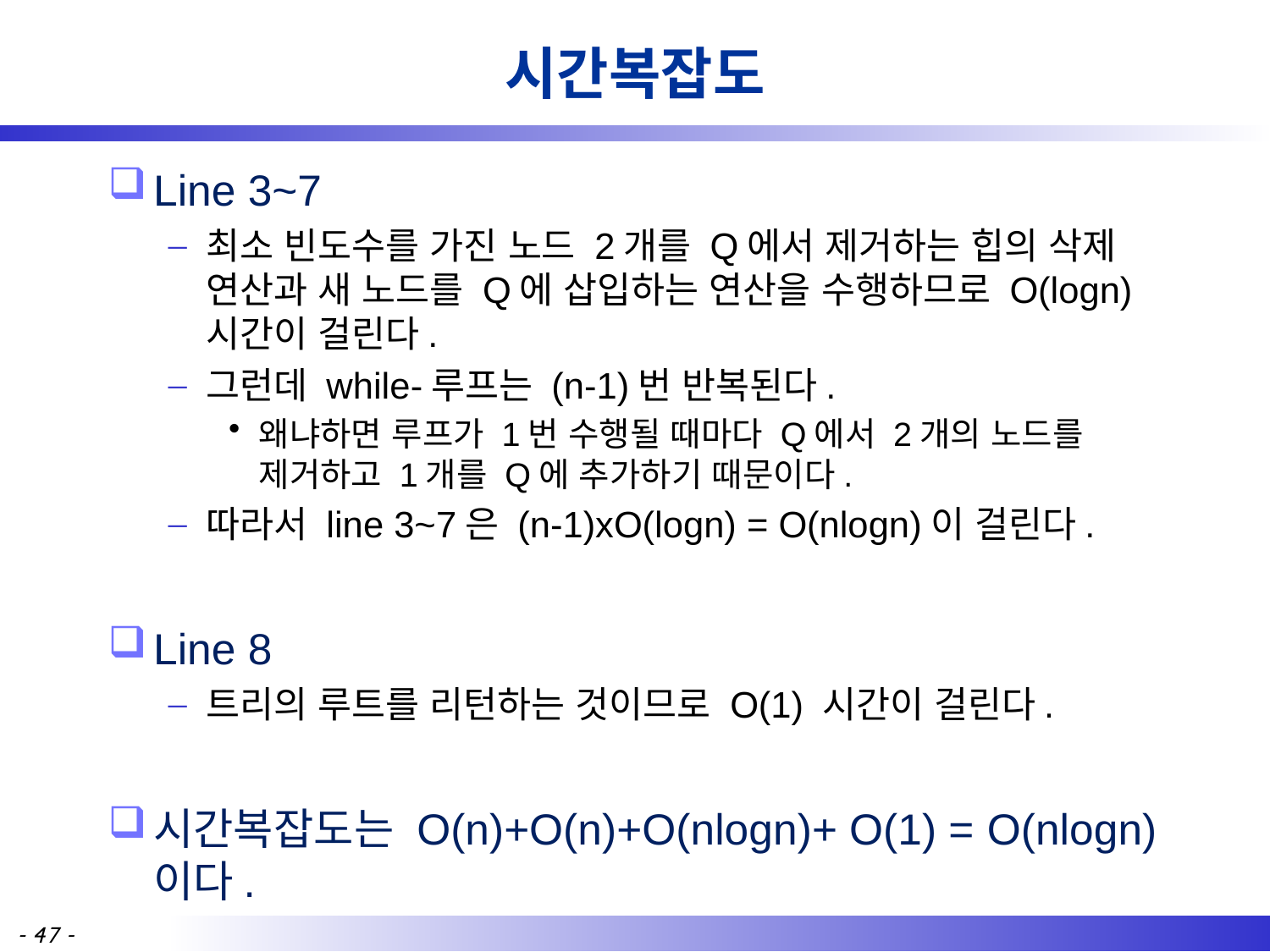

# 시간복잡도
Line 3~7
최소 빈도수를 가진 노드 2개를 Q에서 제거하는 힙의 삭제 연산과 새 노드를 Q에 삽입하는 연산을 수행하므로 O(logn) 시간이 걸린다.
그런데 while-루프는 (n-1)번 반복된다.
왜냐하면 루프가 1번 수행될 때마다 Q에서 2개의 노드를 제거하고 1개를 Q에 추가하기 때문이다.
따라서 line 3~7은 (n-1)xO(logn) = O(nlogn)이 걸린다.

Line 8
트리의 루트를 리턴하는 것이므로 O(1) 시간이 걸린다.

시간복잡도는 O(n)+O(n)+O(nlogn)+ O(1) = O(nlogn)이다.
- 47 -